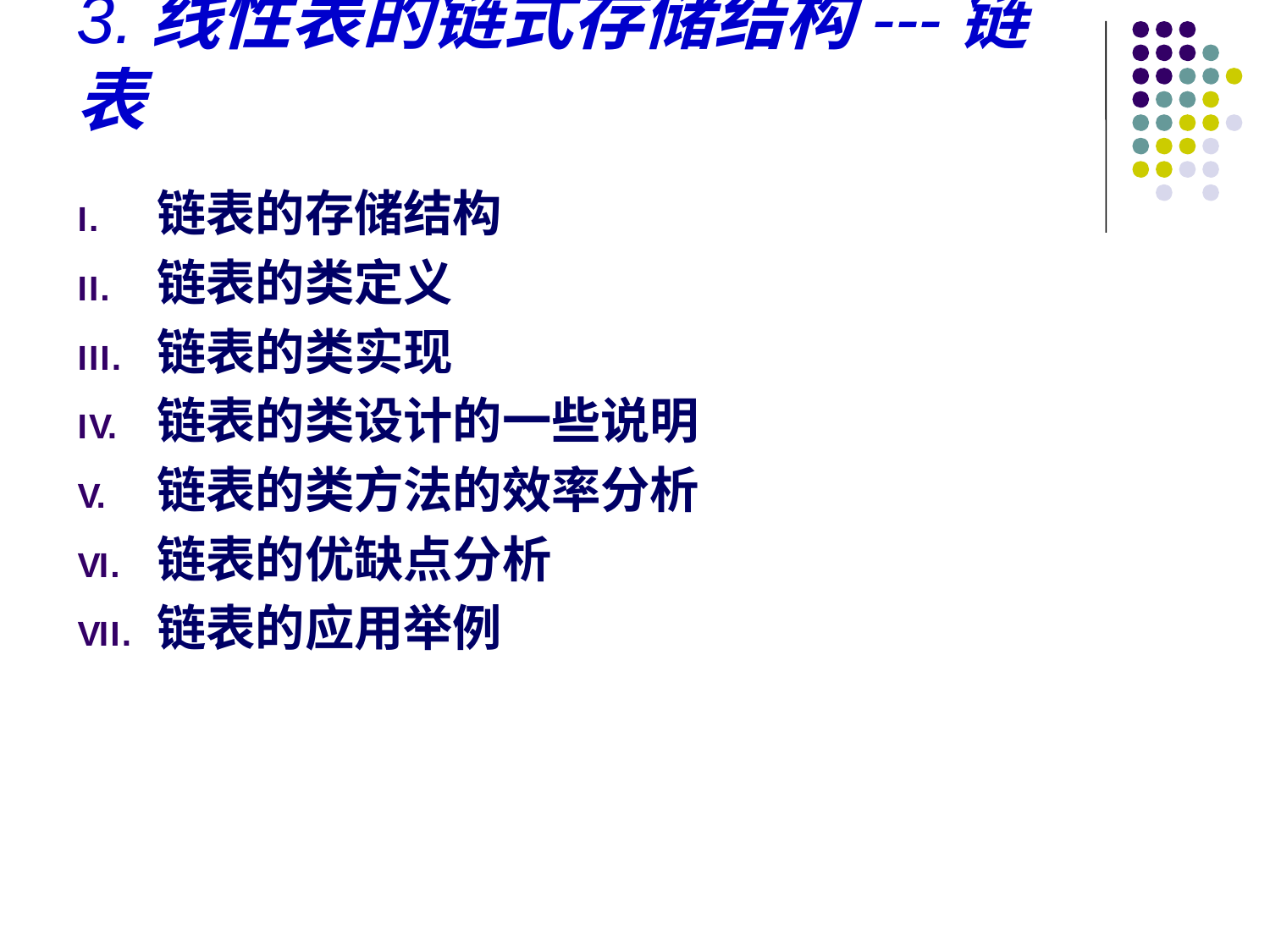

# 3.线性表的链式存储结构---链表
链表的存储结构
链表的类定义
链表的类实现
链表的类设计的一些说明
链表的类方法的效率分析
链表的优缺点分析
链表的应用举例